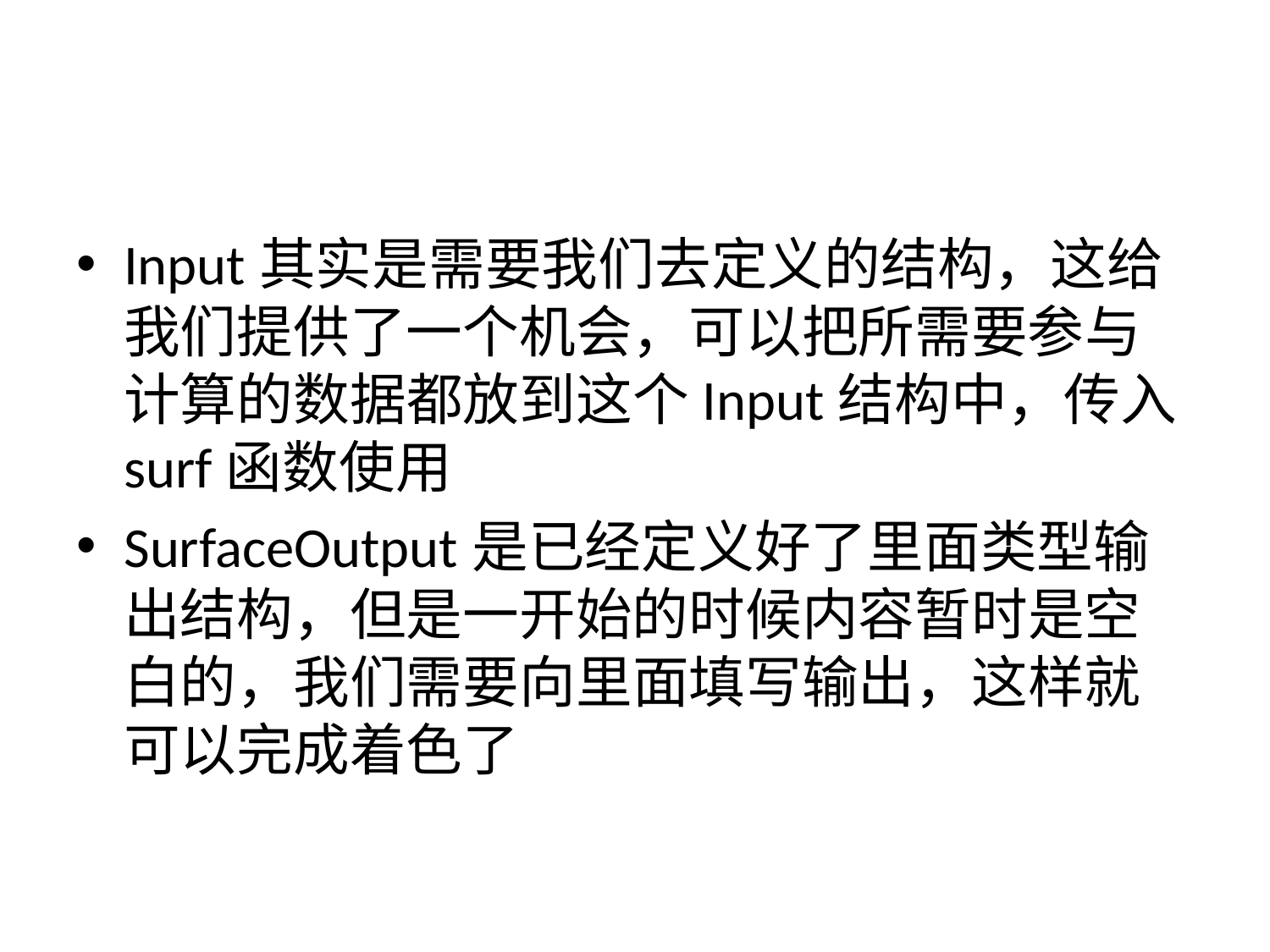

#
Input其实是需要我们去定义的结构，这给我们提供了一个机会，可以把所需要参与计算的数据都放到这个Input结构中，传入surf函数使用
SurfaceOutput是已经定义好了里面类型输出结构，但是一开始的时候内容暂时是空白的，我们需要向里面填写输出，这样就可以完成着色了